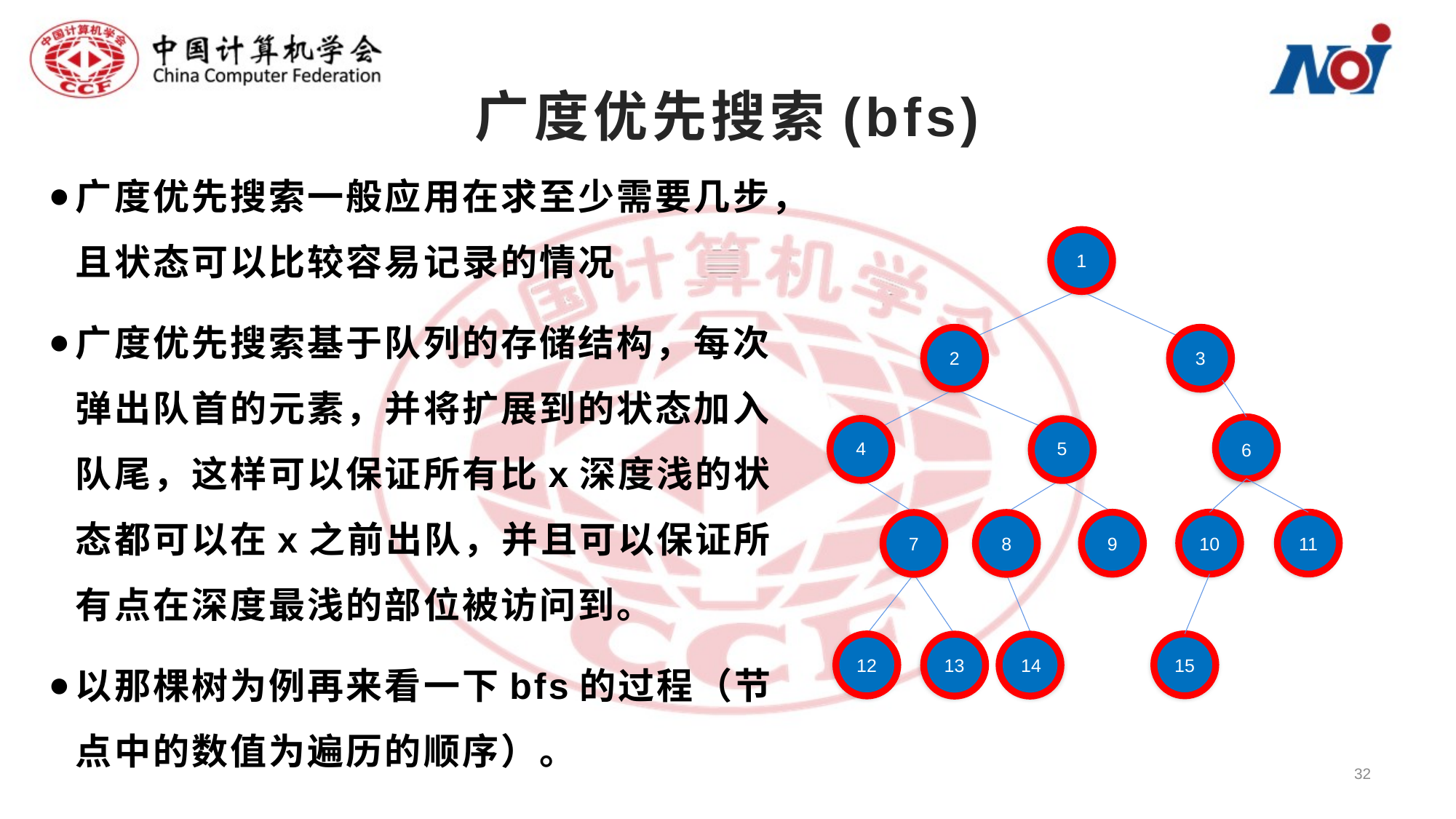

# 广度优先搜索(bfs)
广度优先搜索一般应用在求至少需要几步，且状态可以比较容易记录的情况
广度优先搜索基于队列的存储结构，每次弹出队首的元素，并将扩展到的状态加入队尾，这样可以保证所有比x深度浅的状态都可以在x之前出队，并且可以保证所有点在深度最浅的部位被访问到。
以那棵树为例再来看一下bfs的过程（节点中的数值为遍历的顺序）。

1
2

3

4
5

6

10
11
7

8
9

15
12
13

14

32